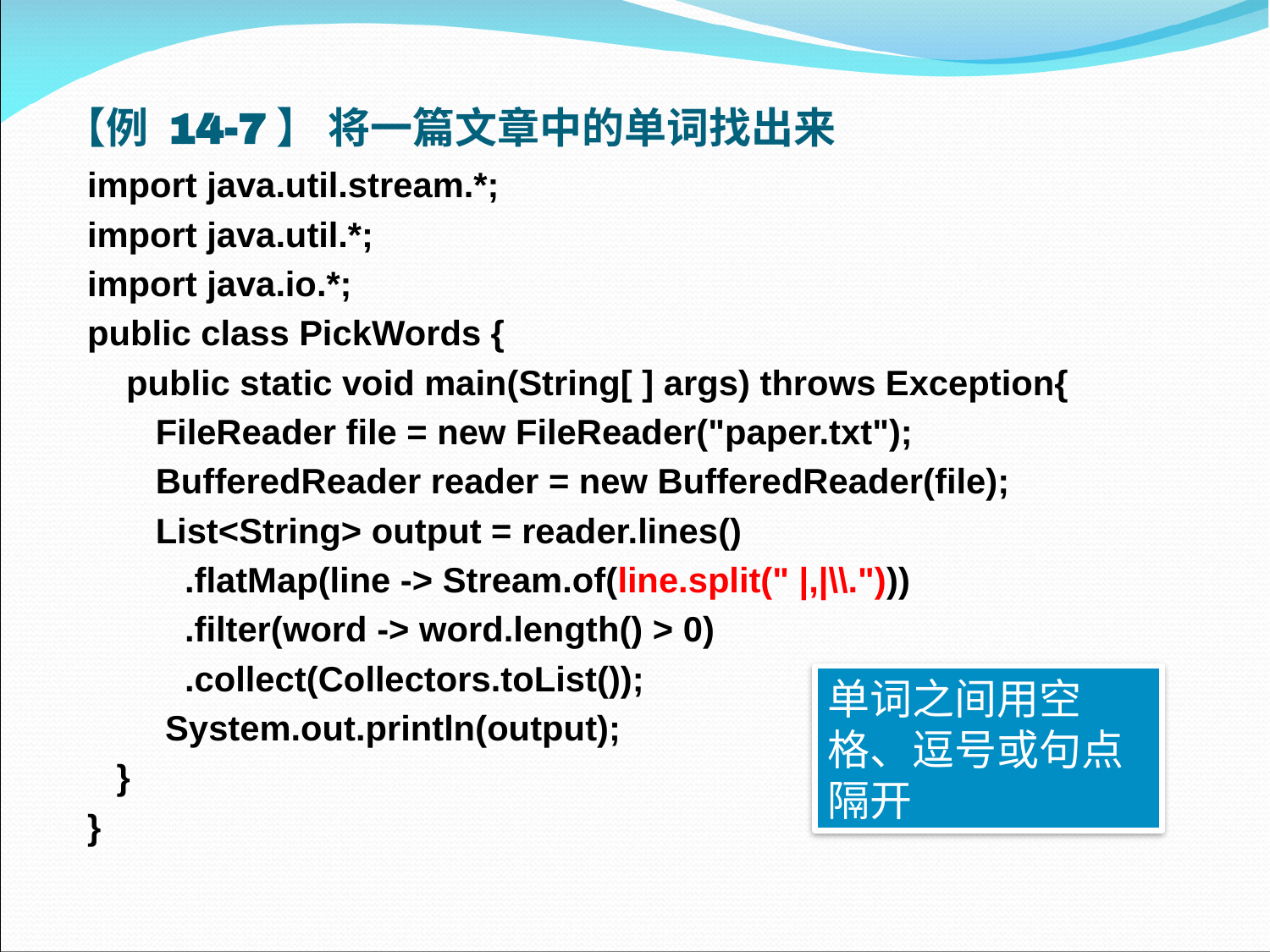

# 【例 14-7】 将一篇文章中的单词找出来
 import java.util.stream.*;
 import java.util.*;
 import java.io.*;
 public class PickWords {
     public static void main(String[ ] args) throws Exception{
        FileReader file = new FileReader("paper.txt");
        BufferedReader reader = new BufferedReader(file);
        List<String> output = reader.lines()
           .flatMap(line -> Stream.of(line.split(" |,|\\.")))
           .filter(word -> word.length() > 0)
           .collect(Collectors.toList());
         System.out.println(output);
    }
 }
单词之间用空格、逗号或句点隔开